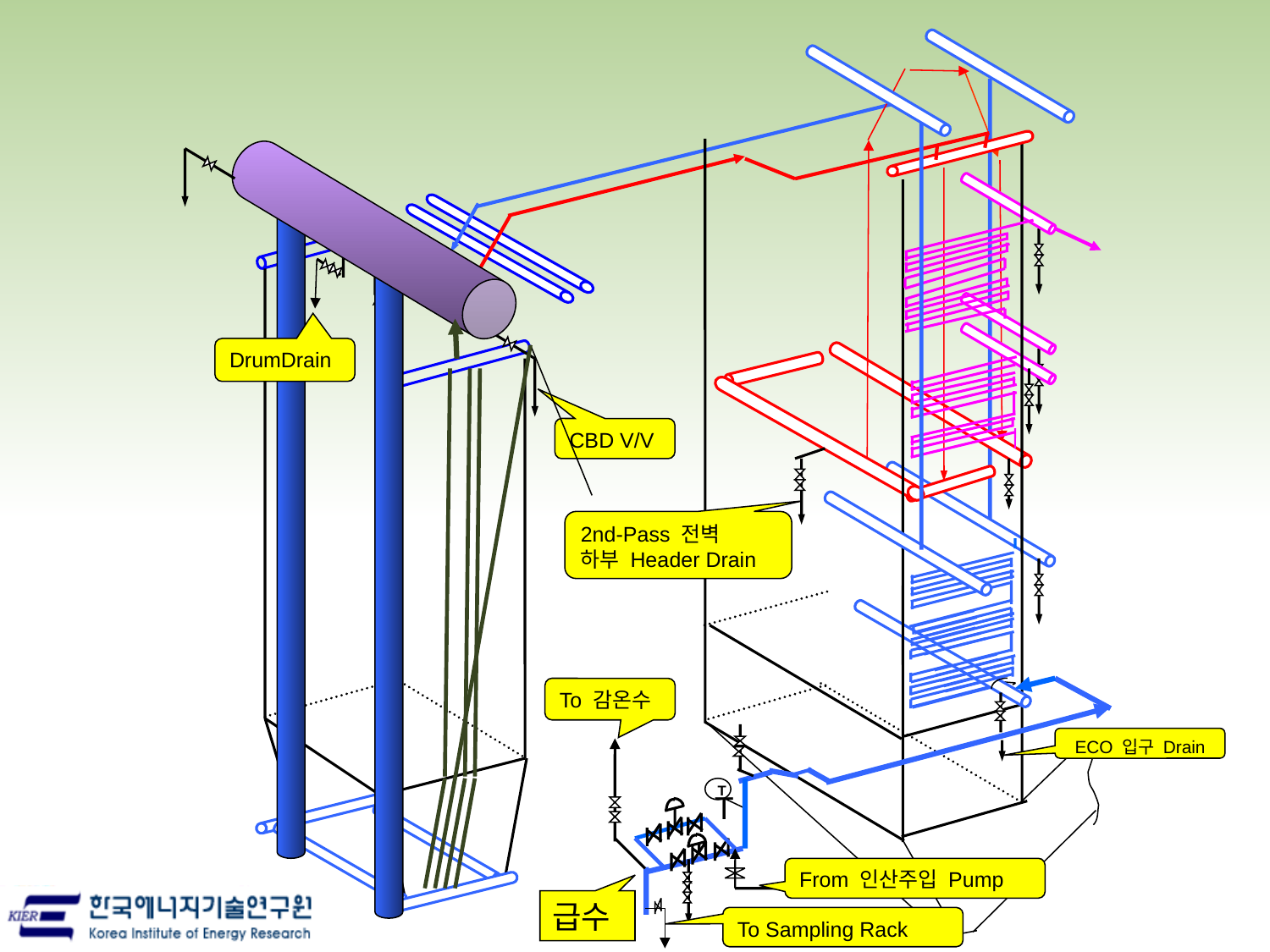

DrumDrain

CBD V/V

2nd-Pass 전벽
하부 Header Drain

To 감온수

ECO 입구 Drain

T
T

From 인산주입 Pump

급수

To Sampling Rack